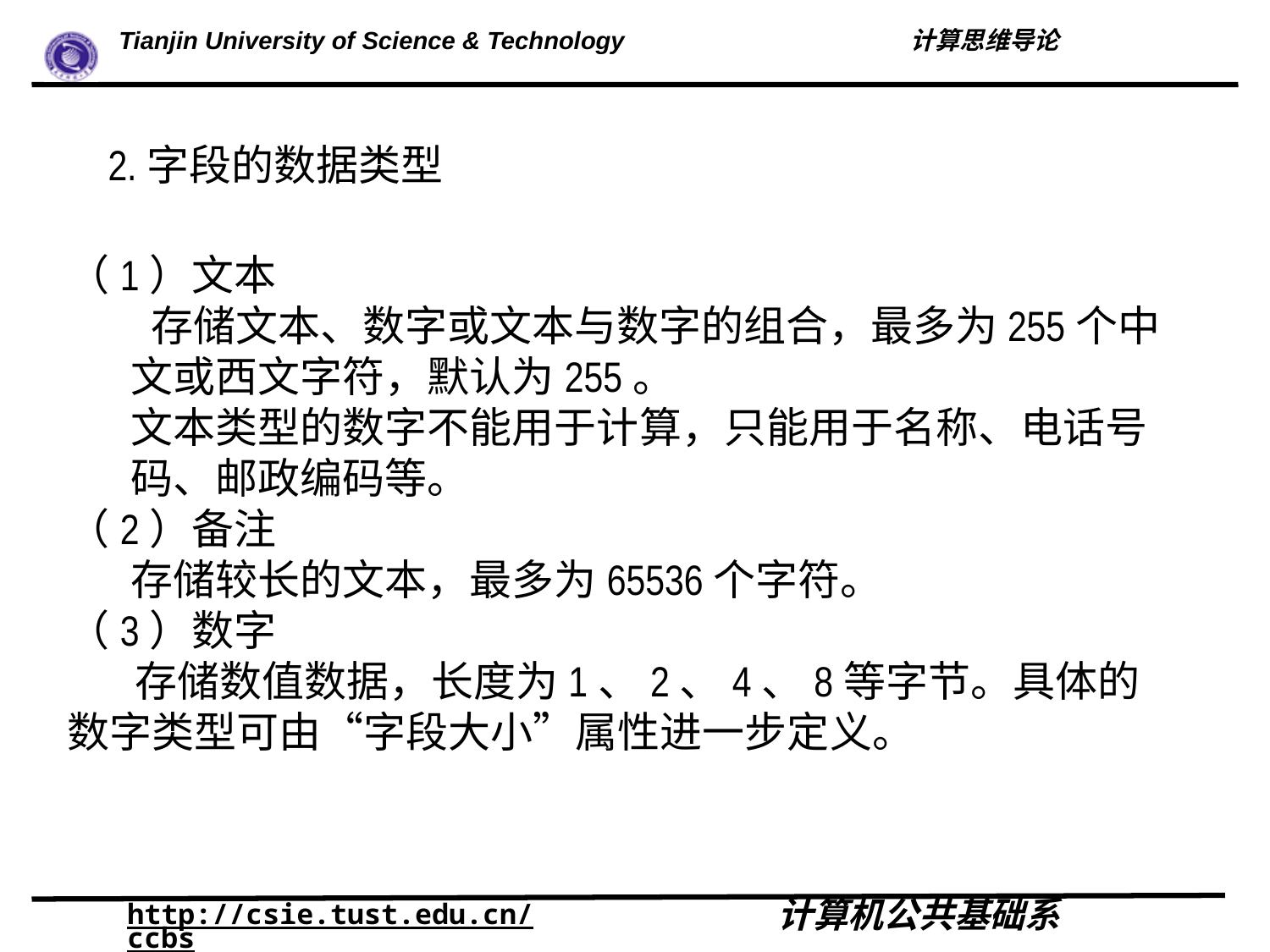

2.字段的数据类型
（1）文本
 存储文本、数字或文本与数字的组合，最多为255个中文或西文字符，默认为255。
文本类型的数字不能用于计算，只能用于名称、电话号码、邮政编码等。
（2）备注
存储较长的文本，最多为65536个字符。
（3）数字
      存储数值数据，长度为1、2、4、8等字节。具体的数字类型可由“字段大小”属性进一步定义。